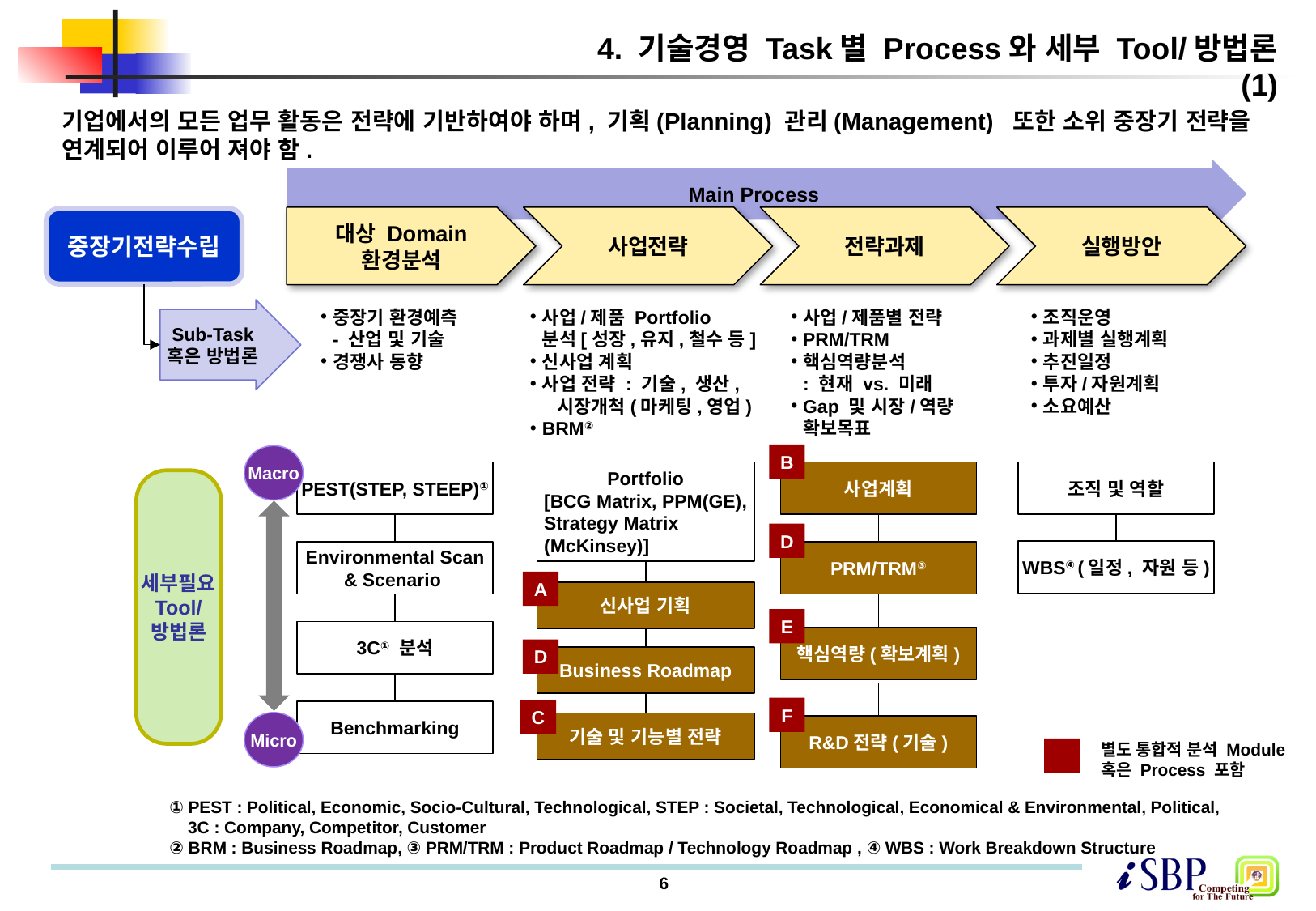

# 4. 기술경영 Task별 Process와 세부 Tool/방법론 (1)
기업에서의 모든 업무 활동은 전략에 기반하여야 하며, 기획(Planning) 관리(Management)  또한 소위 중장기 전략을
연계되어 이루어 져야 함.
Main Process
대상 Domain
환경분석
사업전략
전략과제
실행방안
중장기전략수립
중장기 환경예측
- 산업 및 기술
경쟁사 동향
사업/제품 Portfolio
분석[성장,유지,철수 등]
신사업 계획
사업 전략 : 기술, 생산,
  시장개척(마케팅,영업)
BRM②
사업/제품별 전략
PRM/TRM
핵심역량분석
: 현재 vs. 미래
Gap 및 시장/역량
확보목표
조직운영
과제별 실행계획
추진일정
투자/자원계획
소요예산
Sub-Task
혹은 방법론
B
Macro
PEST(STEP, STEEP)①
Portfolio
[BCG Matrix, PPM(GE),
Strategy Matrix
(McKinsey)]
사업계획
조직 및 역할
세부필요
Tool/
방법론

D
WBS④ (일정, 자원 등)
Environmental Scan
& Scenario
PRM/TRM③
A
신사업 기획
E
3C① 분석
핵심역량(확보계획)
D
Business Roadmap
F
C
Benchmarking
Micro
기술 및 기능별 전략
R&D전략(기술)
별도 통합적 분석 Module
혹은 Process 포함

① PEST : Political, Economic, Socio-Cultural, Technological, STEP : Societal, Technological, Economical & Environmental, Political,
    3C : Company, Competitor, Customer
② BRM : Business Roadmap, ③ PRM/TRM : Product Roadmap / Technology Roadmap , ④ WBS : Work Breakdown Structure
6